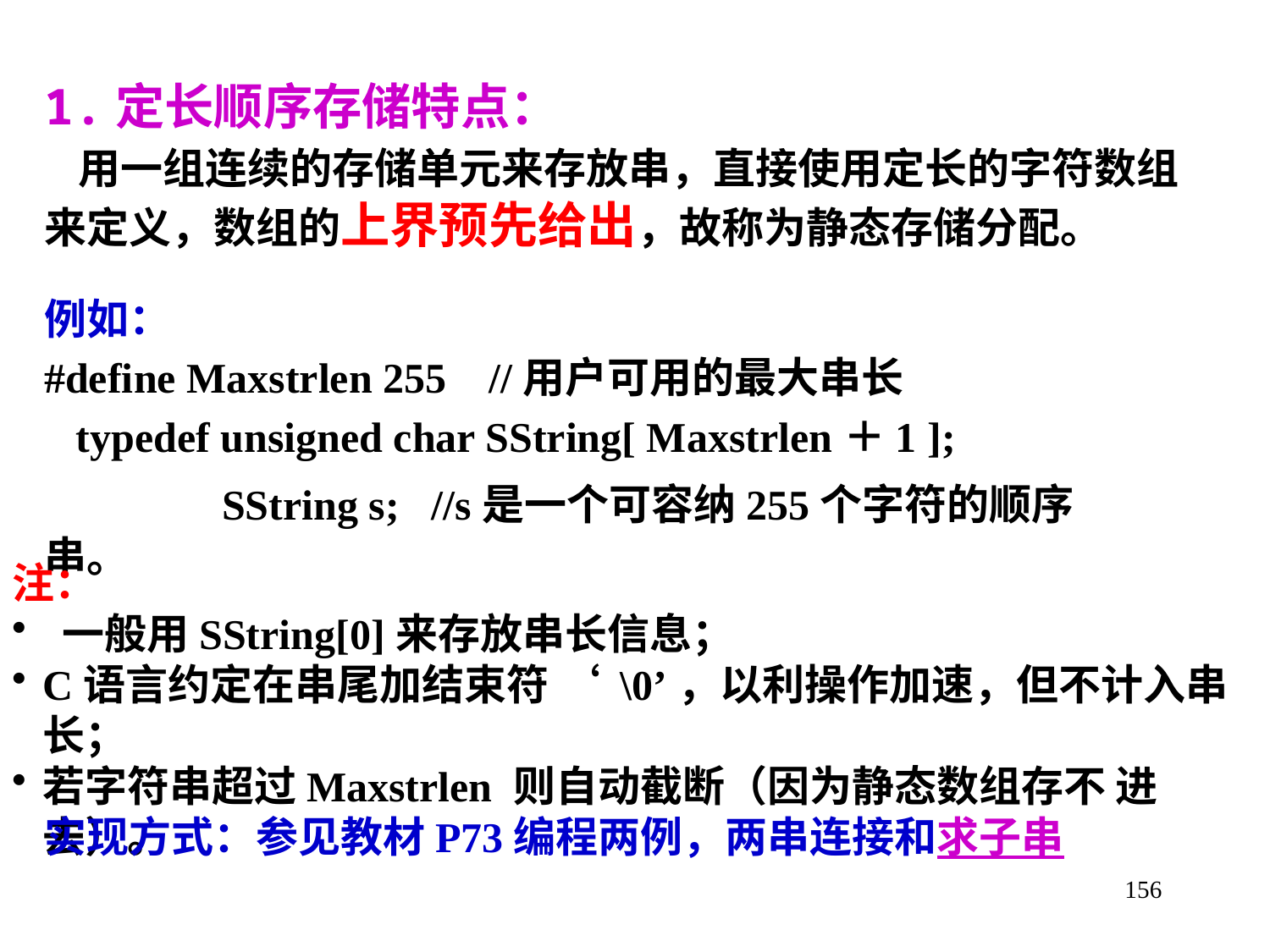

# 1.定长顺序存储特点： 用一组连续的存储单元来存放串，直接使用定长的字符数组来定义，数组的上界预先给出，故称为静态存储分配。
例如：
#define Maxstrlen 255    //用户可用的最大串长
   typedef unsigned char SString[ Maxstrlen＋1 ];
      SString s;   //s是一个可容纳255个字符的顺序串。
注：
 一般用SString[0]来存放串长信息；
C语言约定在串尾加结束符 ‘ \0’，以利操作加速，但不计入串长；
若字符串超过Maxstrlen 则自动截断（因为静态数组存不 进去）。
实现方式：参见教材P73编程两例，两串连接和求子串
156